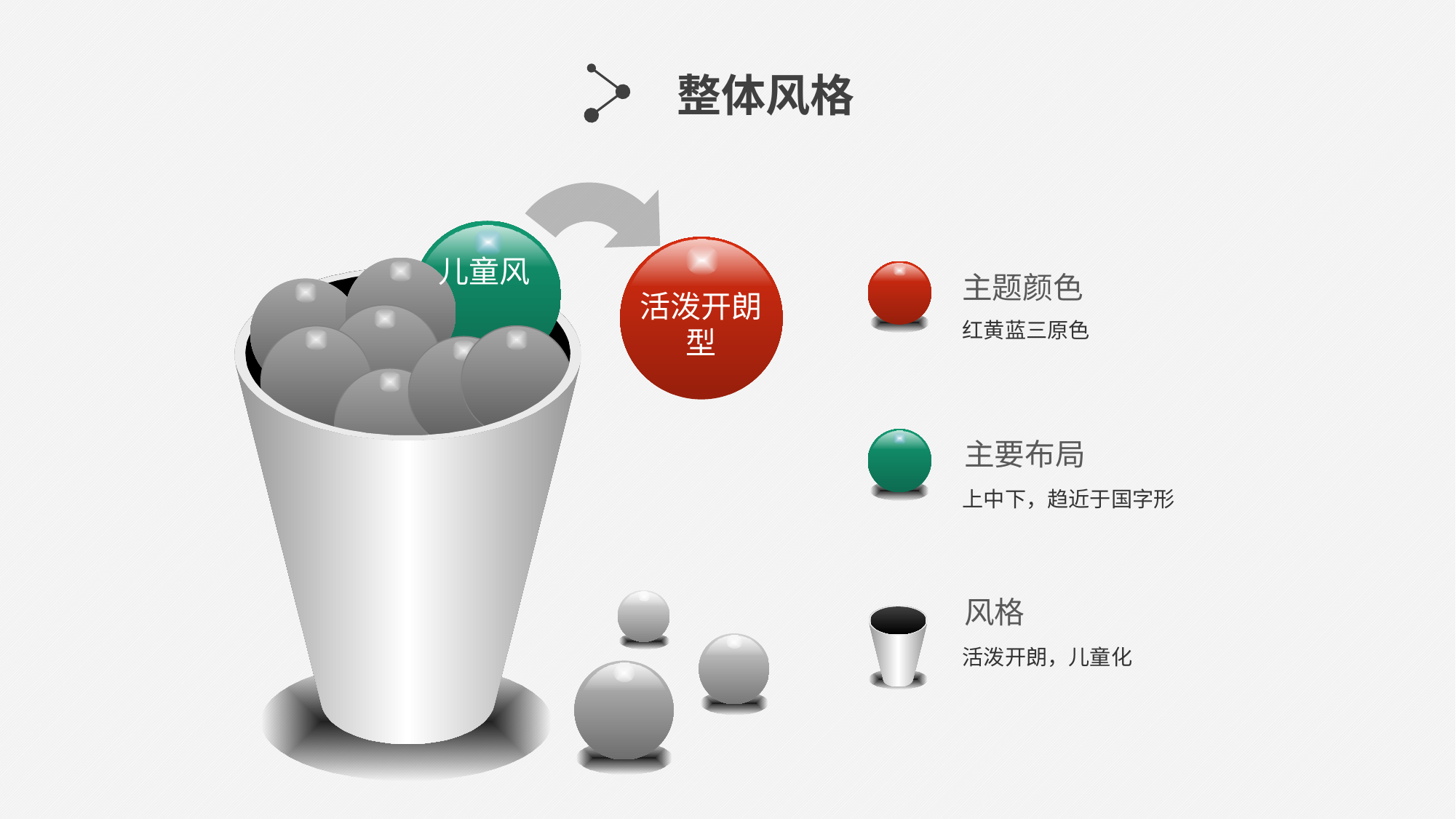

整体风格

儿童风

主题颜色
活泼开朗型
红黄蓝三原色
主要布局

上中下，趋近于国字形
风格

活泼开朗，儿童化